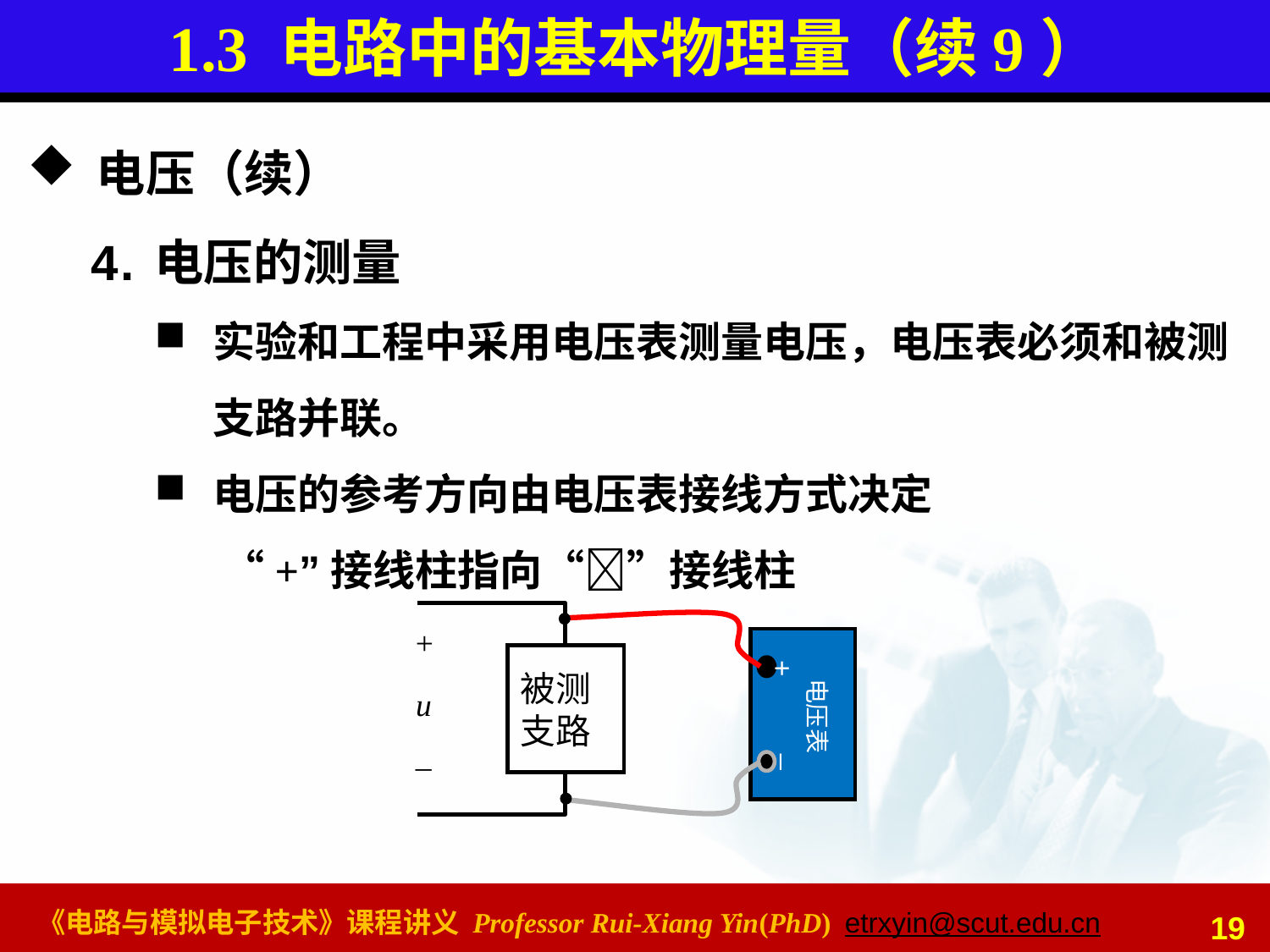

# 1.3 电路中的基本物理量（续9）
电压（续）
电压的测量
实验和工程中采用电压表测量电压，电压表必须和被测支路并联。
电压的参考方向由电压表接线方式决定
 “+”接线柱指向“−”接线柱

被测
支路

电压表
_
+

+
u
_
19